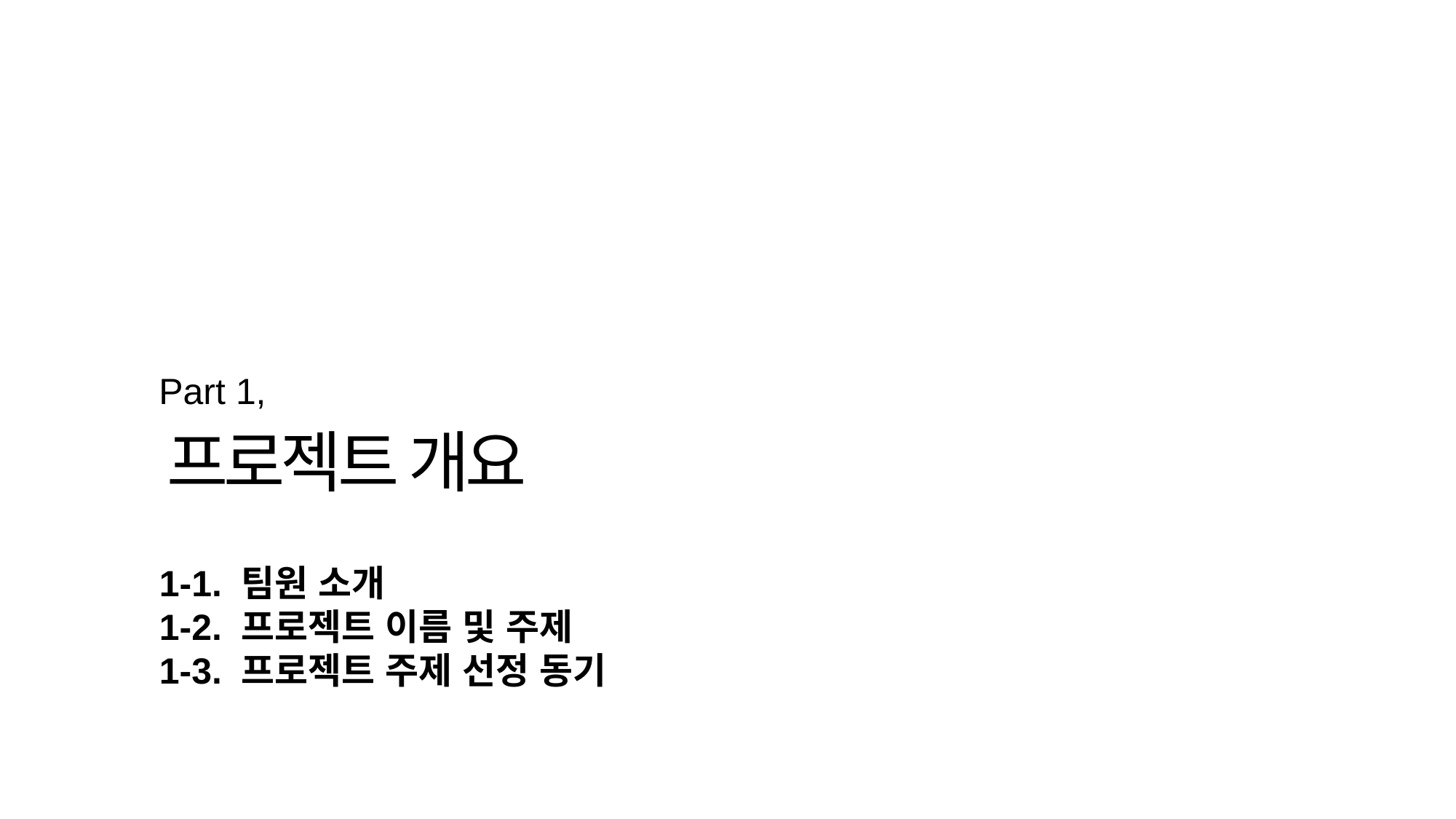

Part 1,
프로젝트 개요
1-1. 팀원 소개
1-2. 프로젝트 이름 및 주제
1-3. 프로젝트 주제 선정 동기